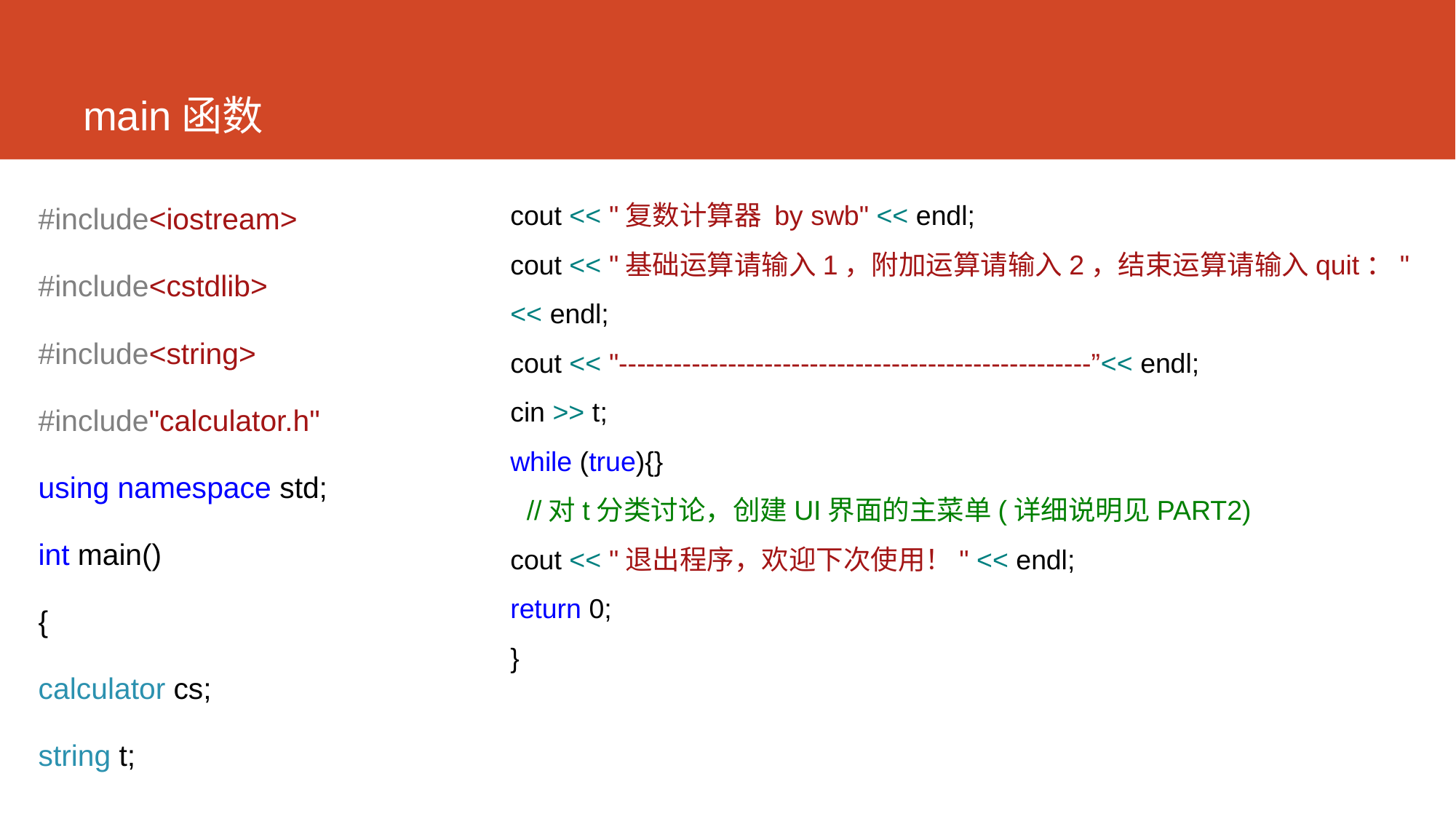

# main函数
#include<iostream>
#include<cstdlib>
#include<string>
#include"calculator.h"
using namespace std;
int main()
{
calculator cs;
string t;
cout << "复数计算器 by swb" << endl;
cout << "基础运算请输入1，附加运算请输入2，结束运算请输入quit：" << endl;
cout << "----------------------------------------------------”<< endl;
cin >> t;
while (true){}
 //对t分类讨论，创建UI界面的主菜单(详细说明见PART2)
cout << "退出程序，欢迎下次使用！" << endl;
return 0;
}